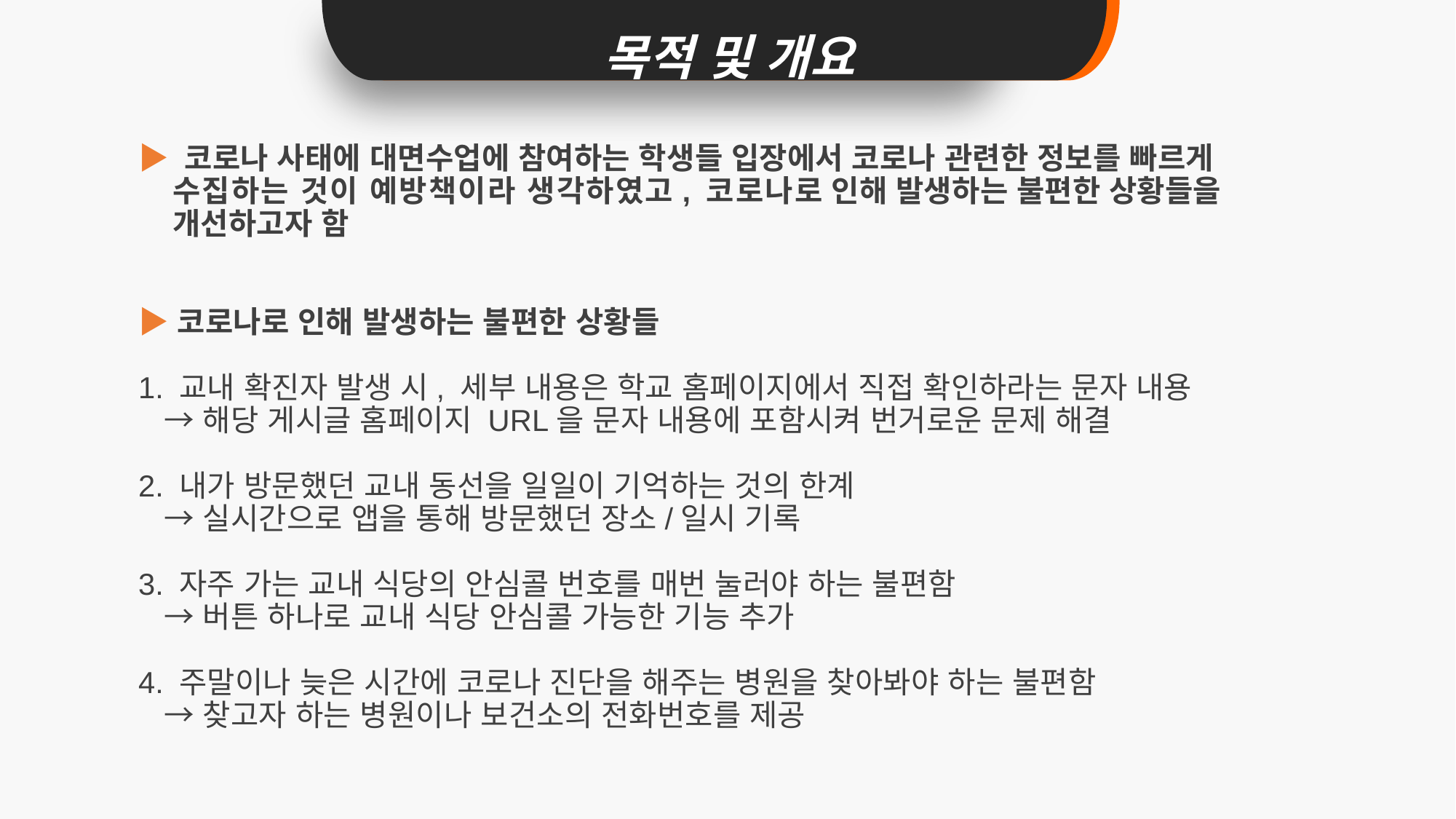

목적 및 개요

# ▶ 코로나 사태에 대면수업에 참여하는 학생들 입장에서 코로나 관련한 정보를 빠르게 수집하는 것이 예방책이라 생각하였고, 코로나로 인해 발생하는 불편한 상황들을 개선하고자 함 ▶ 코로나로 인해 발생하는 불편한 상황들 1. 교내 확진자 발생 시, 세부 내용은 학교 홈페이지에서 직접 확인하라는 문자 내용 → 해당 게시글 홈페이지 URL을 문자 내용에 포함시켜 번거로운 문제 해결 2. 내가 방문했던 교내 동선을 일일이 기억하는 것의 한계 → 실시간으로 앱을 통해 방문했던 장소/일시 기록 3. 자주 가는 교내 식당의 안심콜 번호를 매번 눌러야 하는 불편함 → 버튼 하나로 교내 식당 안심콜 가능한 기능 추가 4. 주말이나 늦은 시간에 코로나 진단을 해주는 병원을 찾아봐야 하는 불편함 → 찾고자 하는 병원이나 보건소의 전화번호를 제공